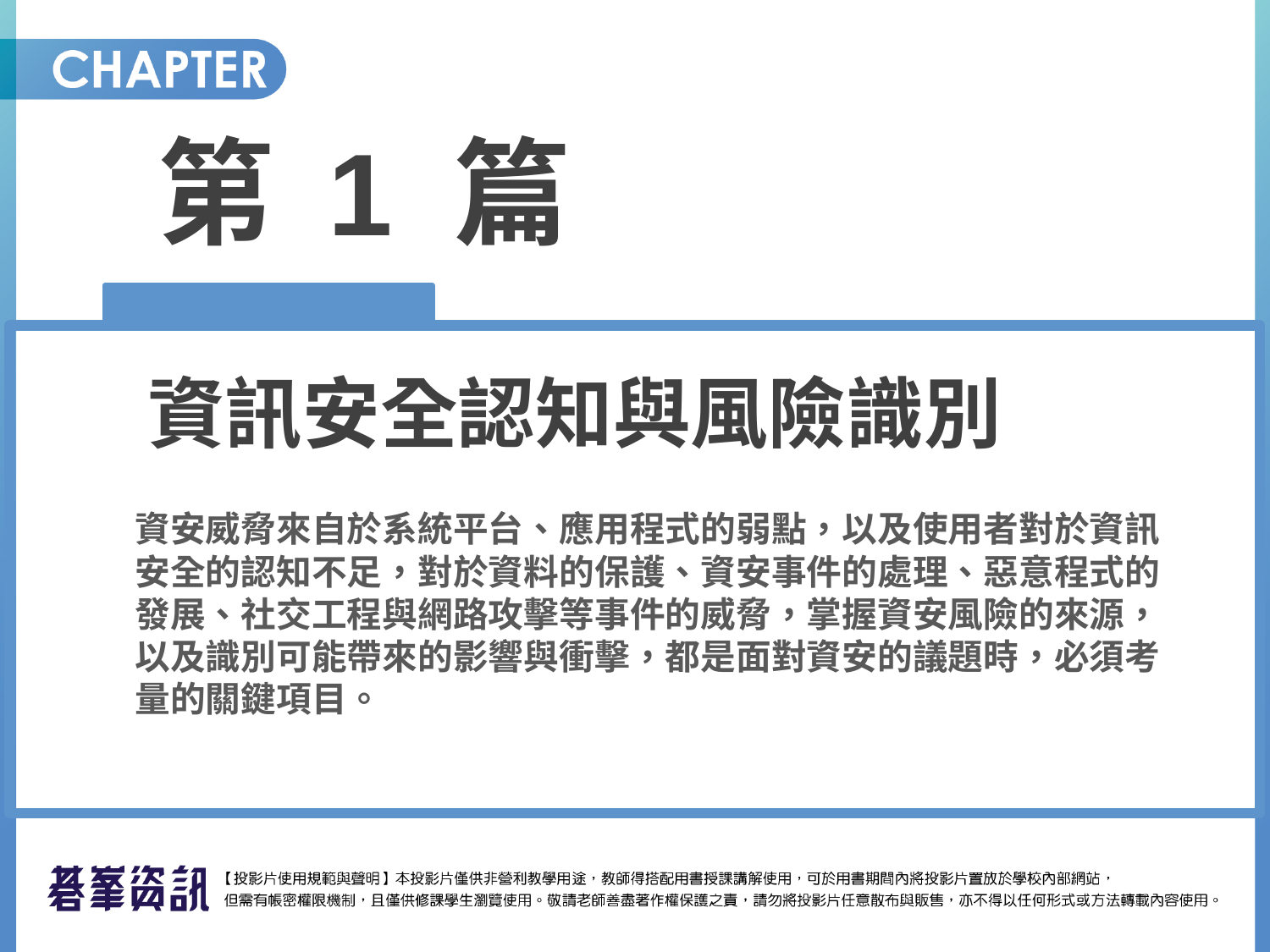

第 1 篇
資訊安全認知與風險識別
資安威脅來自於系統平台、應用程式的弱點，以及使用者對於資訊安全的認知不足，對於資料的保護、資安事件的處理、惡意程式的發展、社交工程與網路攻擊等事件的威脅，掌握資安風險的來源，以及識別可能帶來的影響與衝擊，都是面對資安的議題時，必須考量的關鍵項目。